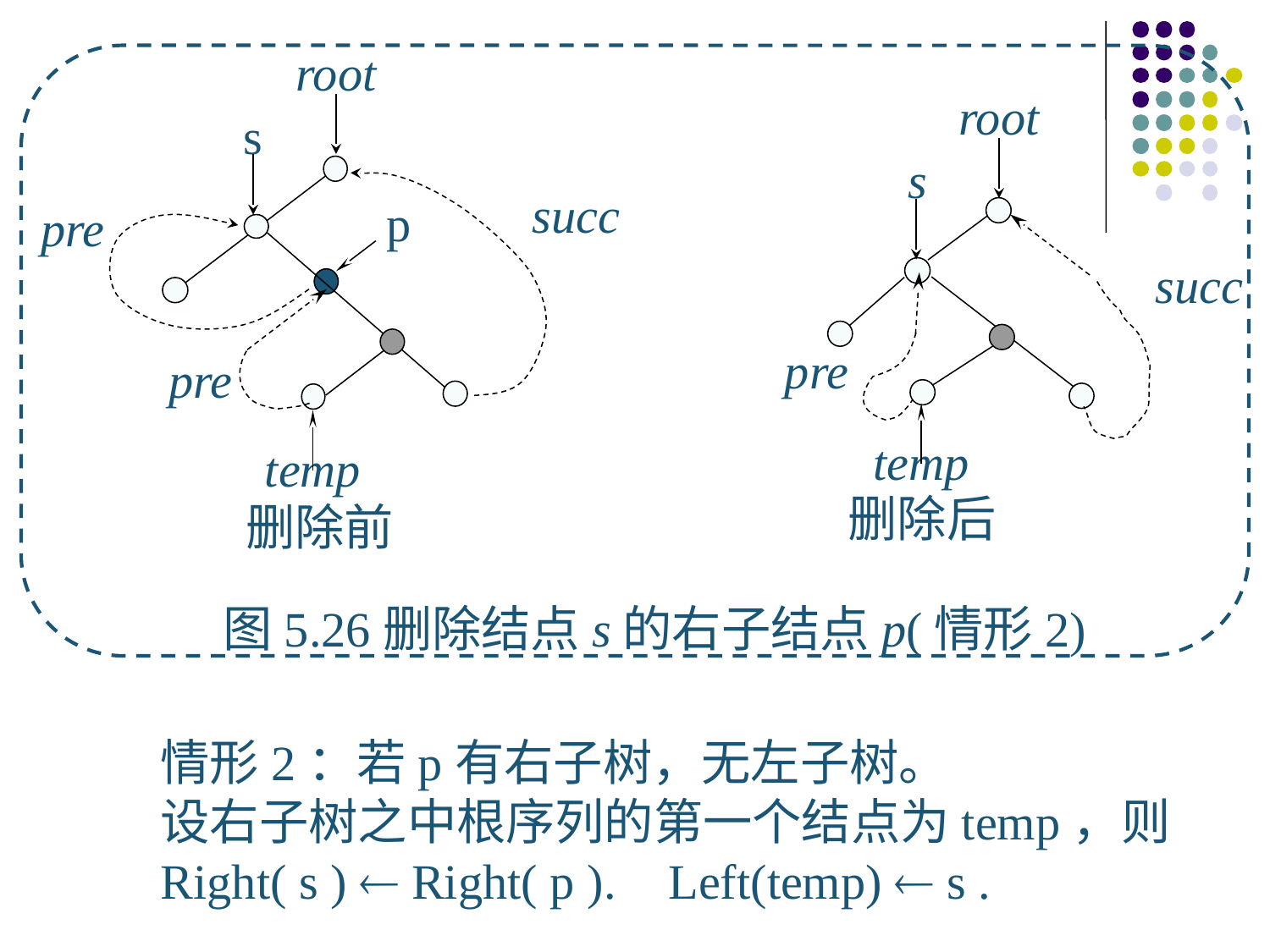

root

succ

pre

pre
temp

p
s

删除前
root

succ

temp
删除后

pre

s
图5.26删除结点s的右子结点p(情形2)

情形2：若p有右子树，无左子树。
设右子树之中根序列的第一个结点为temp，则
Right( s ) ← Right( p ).	Left(temp) ← s .